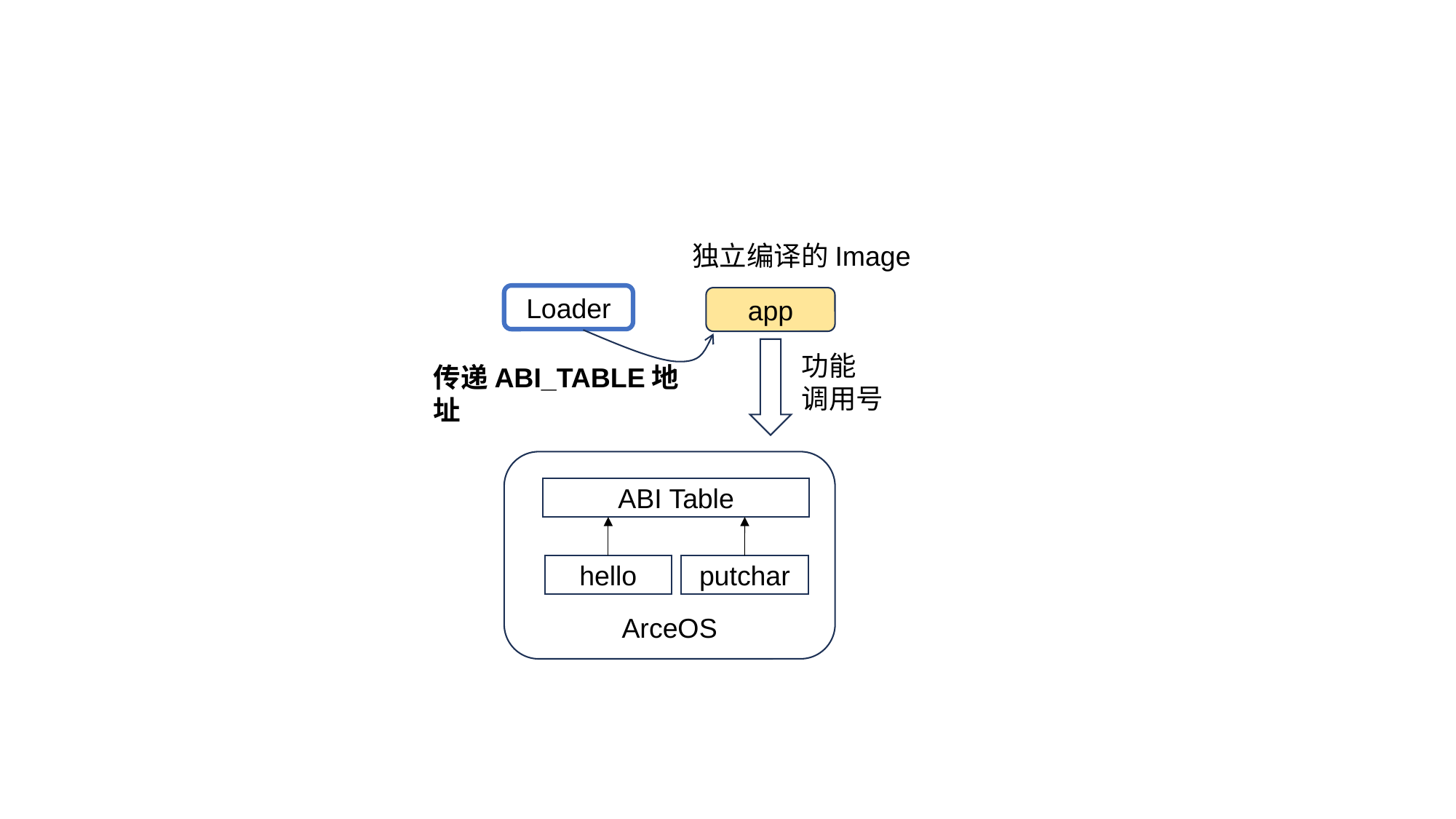

独立编译的Image
Loader
app

功能
调用号
传递ABI_TABLE地址
ArceOS
ABI Table
hello
putchar